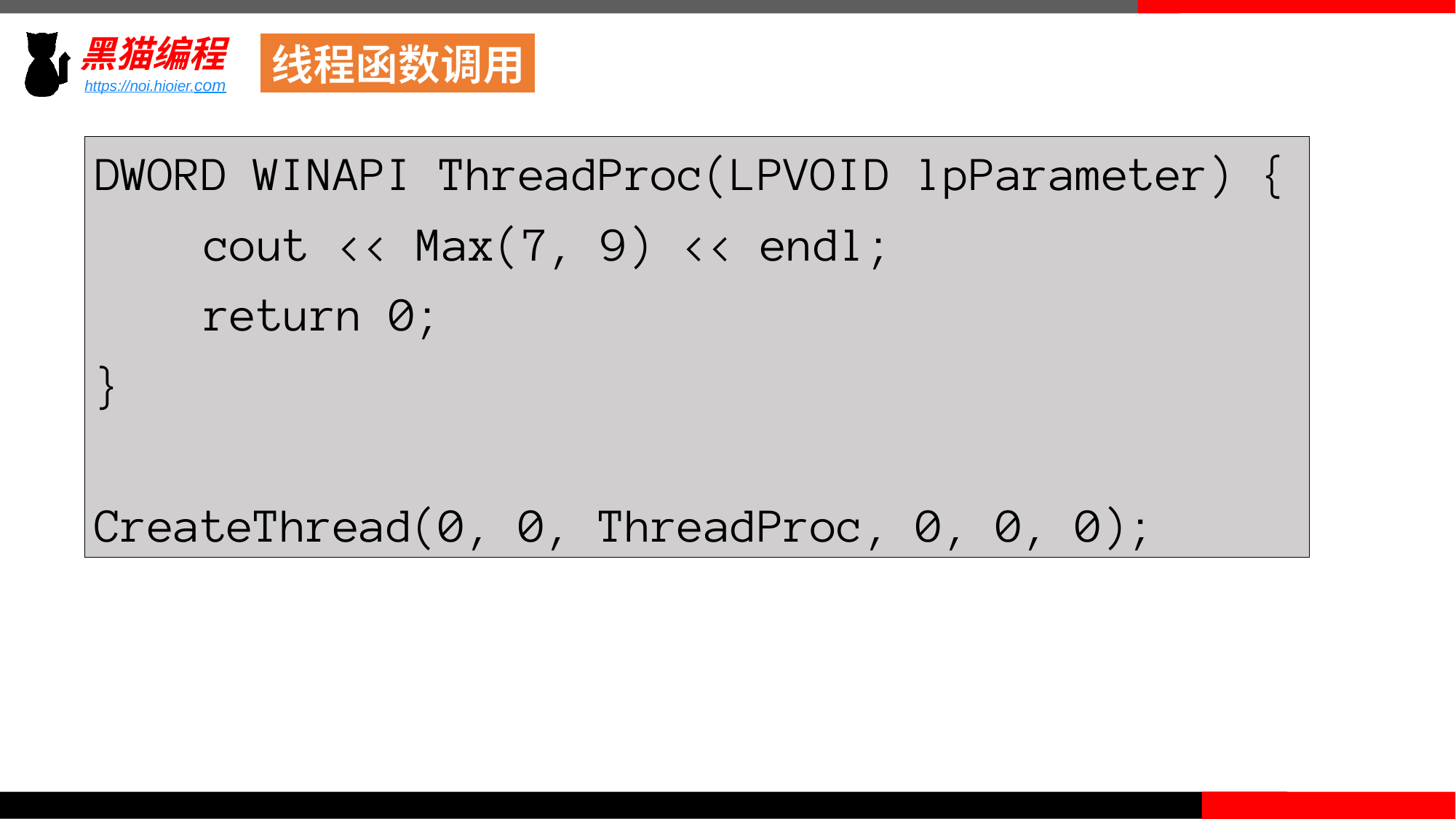

线程函数调用
DWORD WINAPI ThreadProc(LPVOID lpParameter) {
	cout << Max(7, 9) << endl;
	return 0;
}

CreateThread(0, 0, ThreadProc, 0, 0, 0);